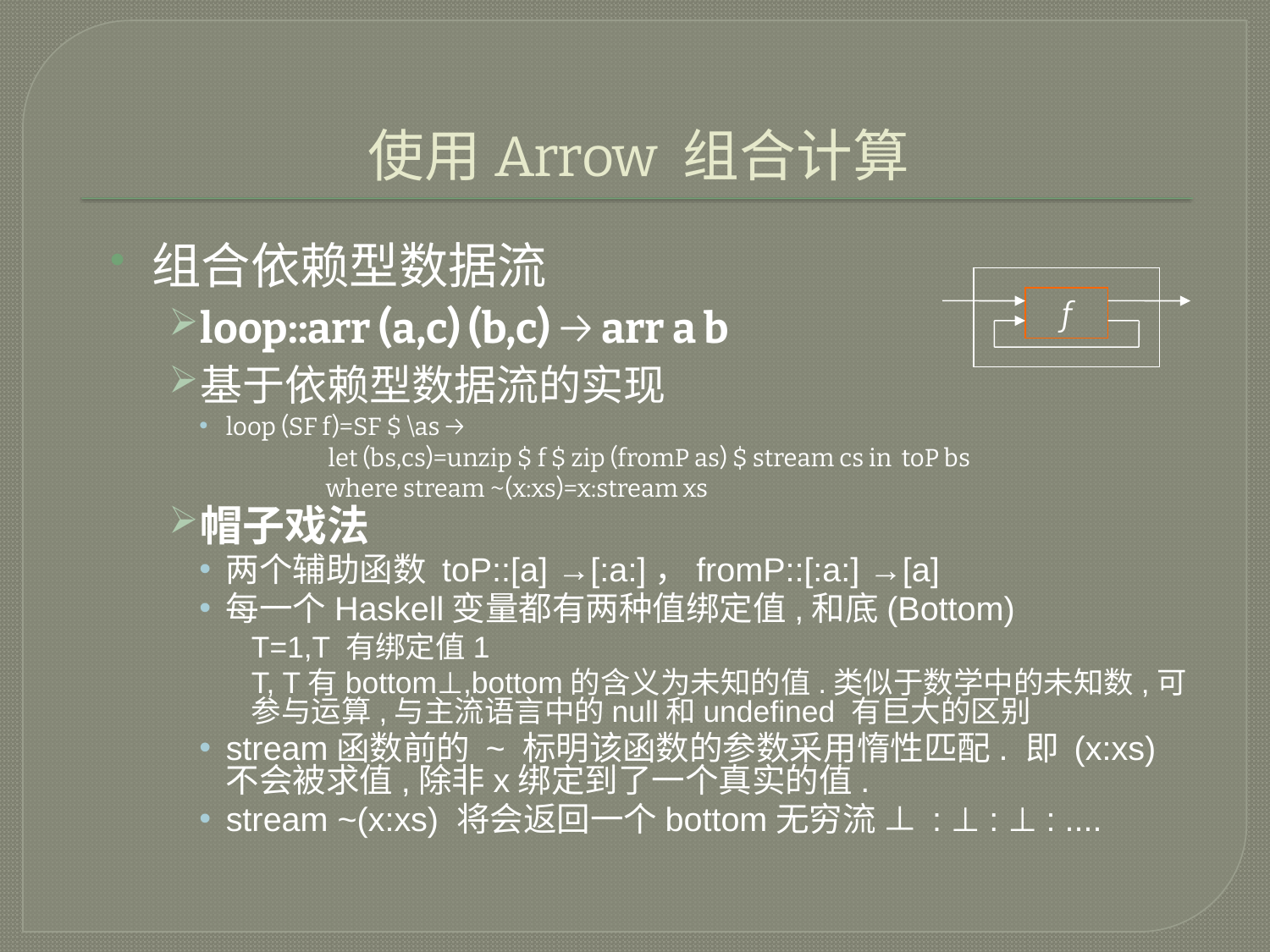

# 使用Arrow 组合计算
组合依赖型数据流
loop::arr (a,c) (b,c) → arr a b
基于依赖型数据流的实现
loop (SF f)=SF $ \as →
	                     let (bs,cs)=unzip $ f $ zip (fromP as) $ stream cs in  toP bs
                          where stream ~(x:xs)=x:stream xs
帽子戏法
两个辅助函数 toP::[a] →[:a:]，fromP::[:a:] →[a]
每一个Haskell变量都有两种值绑定值,和底(Bottom)
	T=1,T 有绑定值1
	T, T有bottom⊥,bottom的含义为未知的值.类似于数学中的未知数,可参与运算,与主流语言中的null和undefined 有巨大的区别
stream函数前的 ~ 标明该函数的参数采用惰性匹配. 即 (x:xs) 不会被求值,除非x绑定到了一个真实的值.
stream ~(x:xs) 将会返回一个bottom无穷流 ⊥ : ⊥ : ⊥ : ....

f